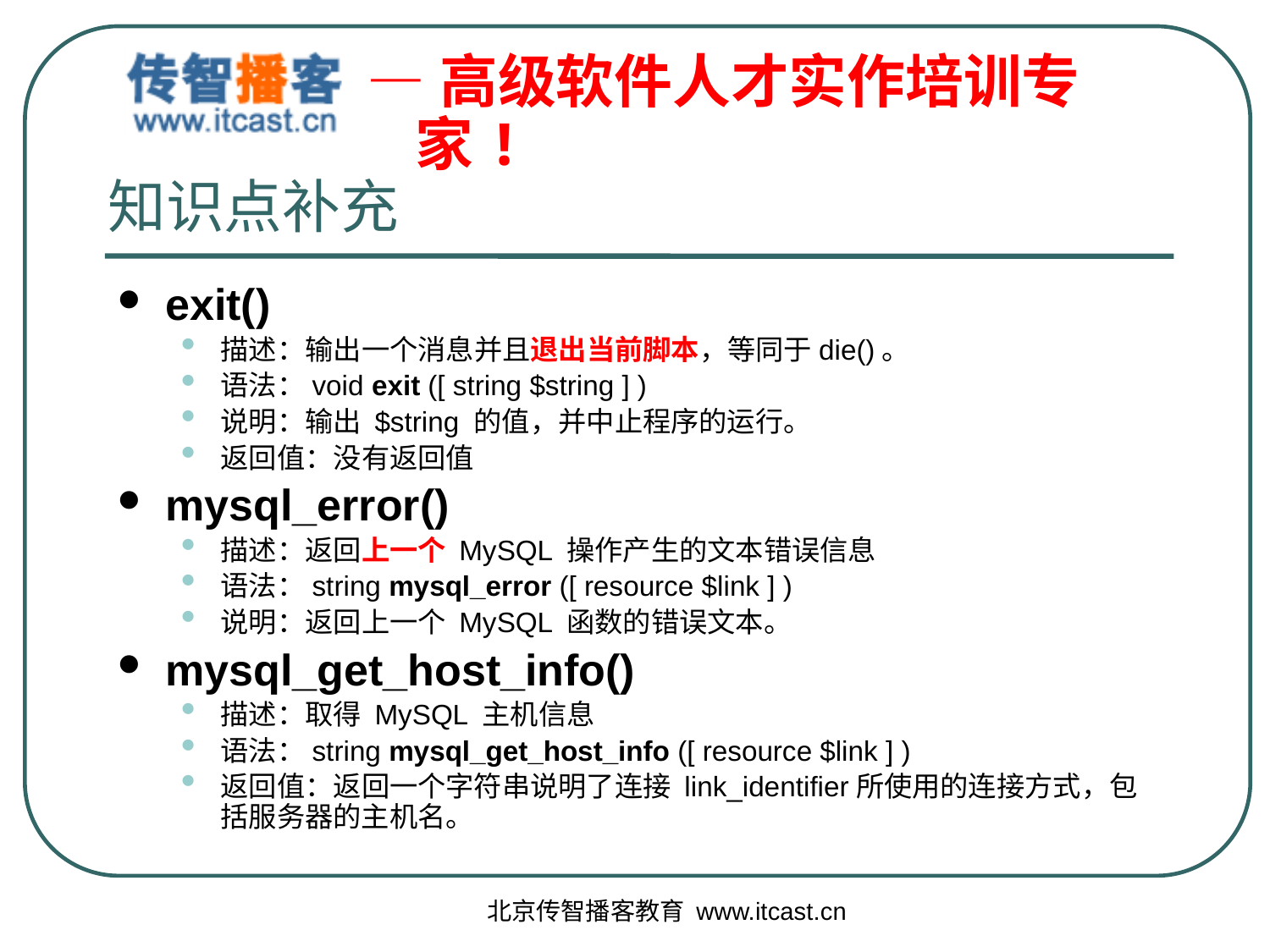

# 知识点补充
exit()
描述：输出一个消息并且退出当前脚本，等同于die()。
语法：void exit ([ string $string ] )
说明：输出 $string 的值，并中止程序的运行。
返回值：没有返回值
mysql_error()
描述：返回上一个 MySQL 操作产生的文本错误信息
语法：string mysql_error ([ resource $link ] )
说明：返回上一个 MySQL 函数的错误文本。
mysql_get_host_info()
描述：取得 MySQL 主机信息
语法：string mysql_get_host_info ([ resource $link ] )
返回值：返回一个字符串说明了连接 link_identifier所使用的连接方式，包括服务器的主机名。